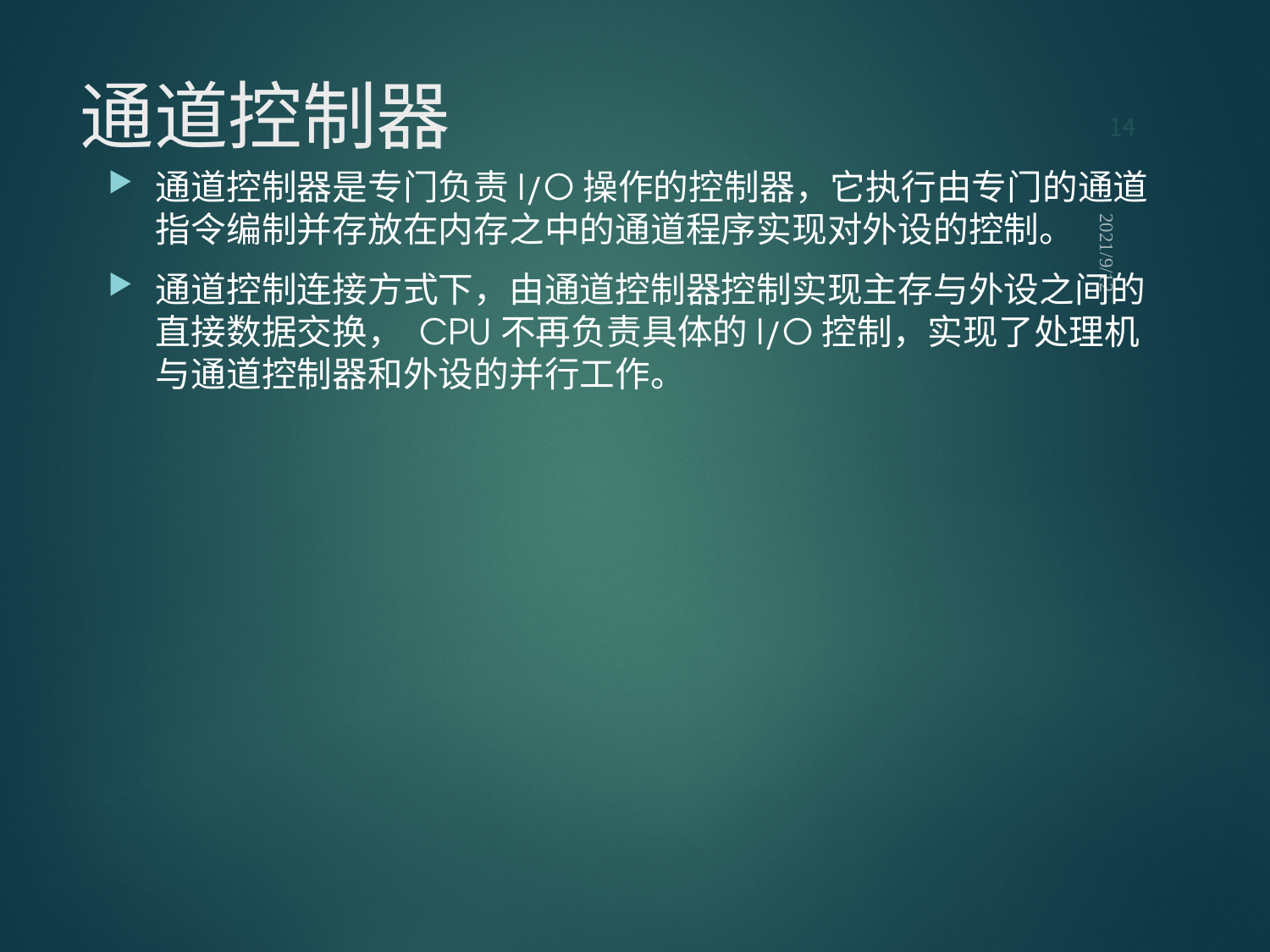

14
# 通道控制器
通道控制器是专门负责I/O操作的控制器，它执行由专门的通道指令编制并存放在内存之中的通道程序实现对外设的控制。
通道控制连接方式下，由通道控制器控制实现主存与外设之间的直接数据交换， CPU不再负责具体的I/O控制，实现了处理机与通道控制器和外设的并行工作。
2021/9/12